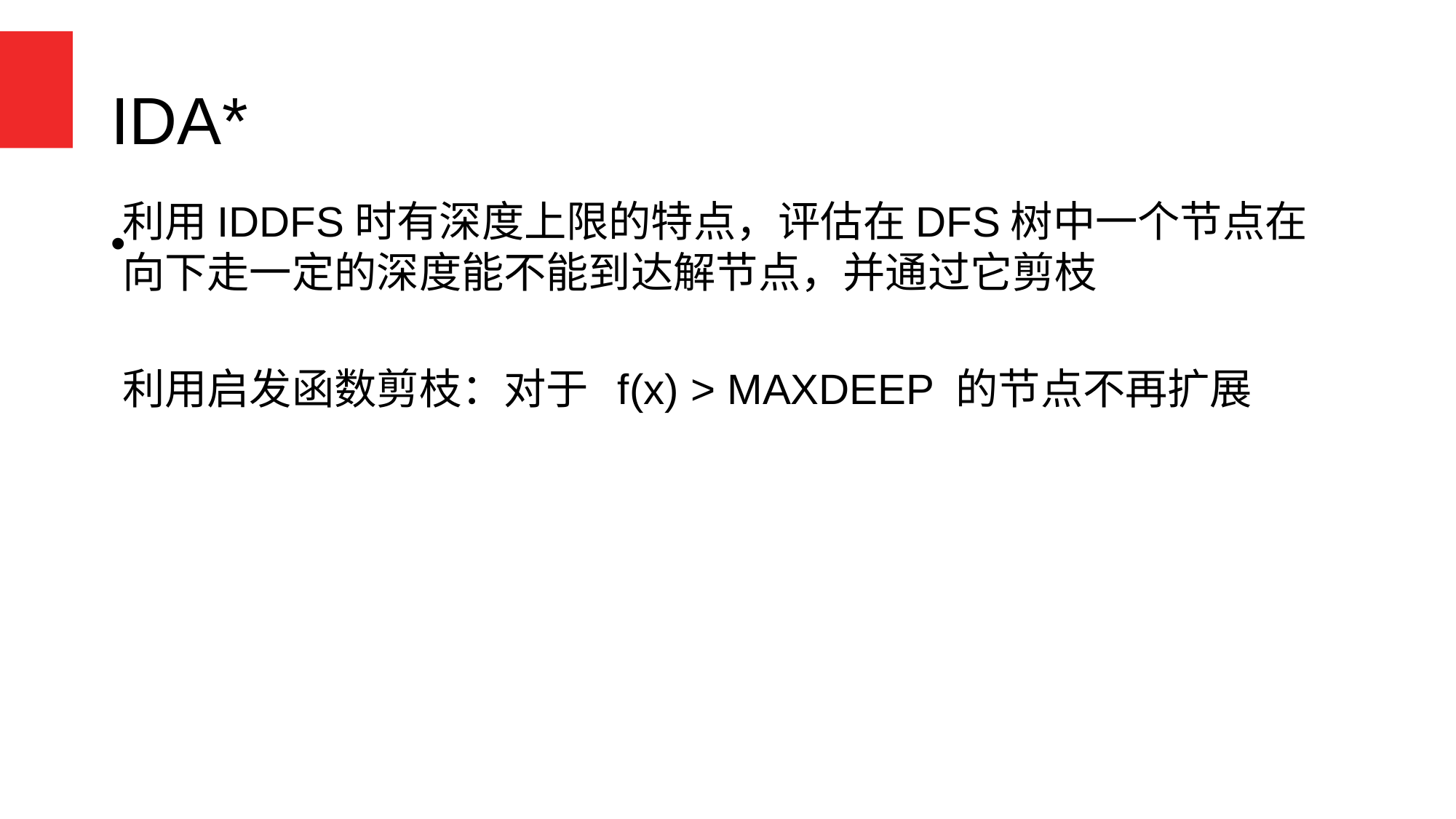

IDA*
利用IDDFS时有深度上限的特点，评估在DFS树中一个节点在向下走一定的深度能不能到达解节点，并通过它剪枝

利用启发函数剪枝：对于  f(x) > MAXDEEP 的节点不再扩展